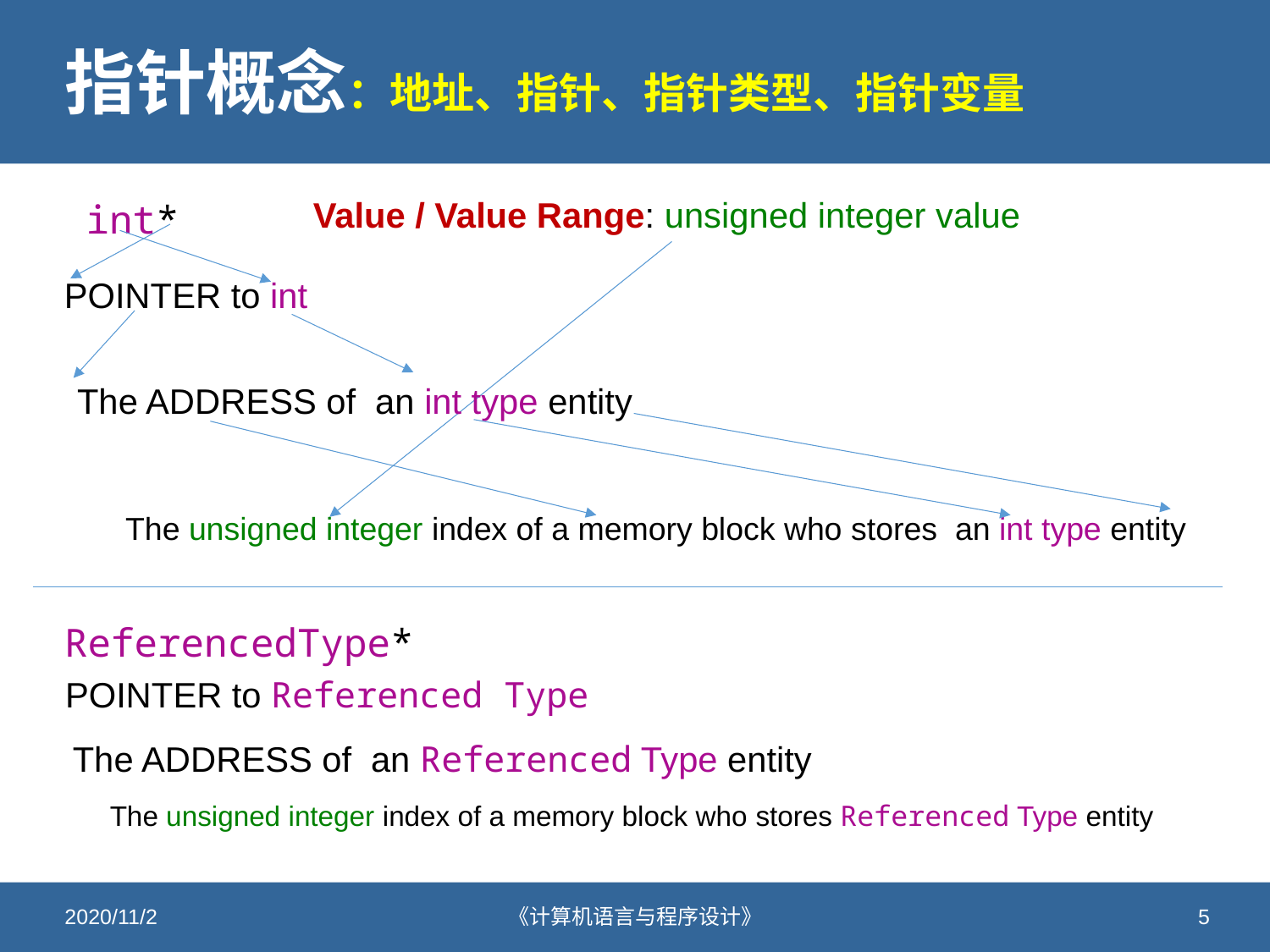

# 指针概念：地址、指针、指针类型、指针变量
int*
Value / Value Range: unsigned integer value
POINTER to int
The ADDRESS of  an int type entity
The unsigned integer index of a memory block who stores  an int type entity
ReferencedType*
POINTER to Referenced Type
The ADDRESS of  an Referenced Type entity
The unsigned integer index of a memory block who stores Referenced Type entity
2020/11/2
《计算机语言与程序设计》
5